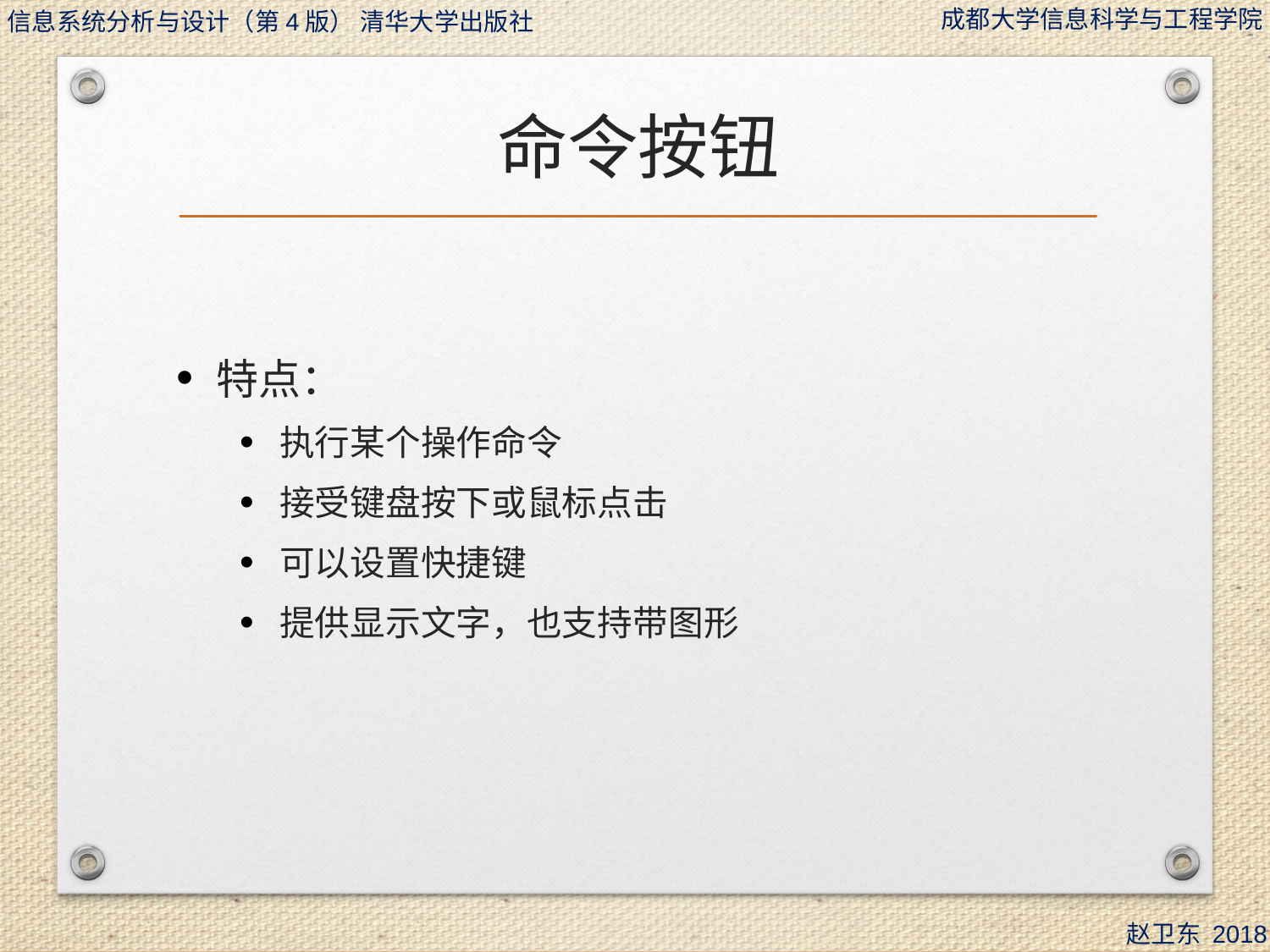

# 命令按钮
特点：
执行某个操作命令
接受键盘按下或鼠标点击
可以设置快捷键
提供显示文字，也支持带图形